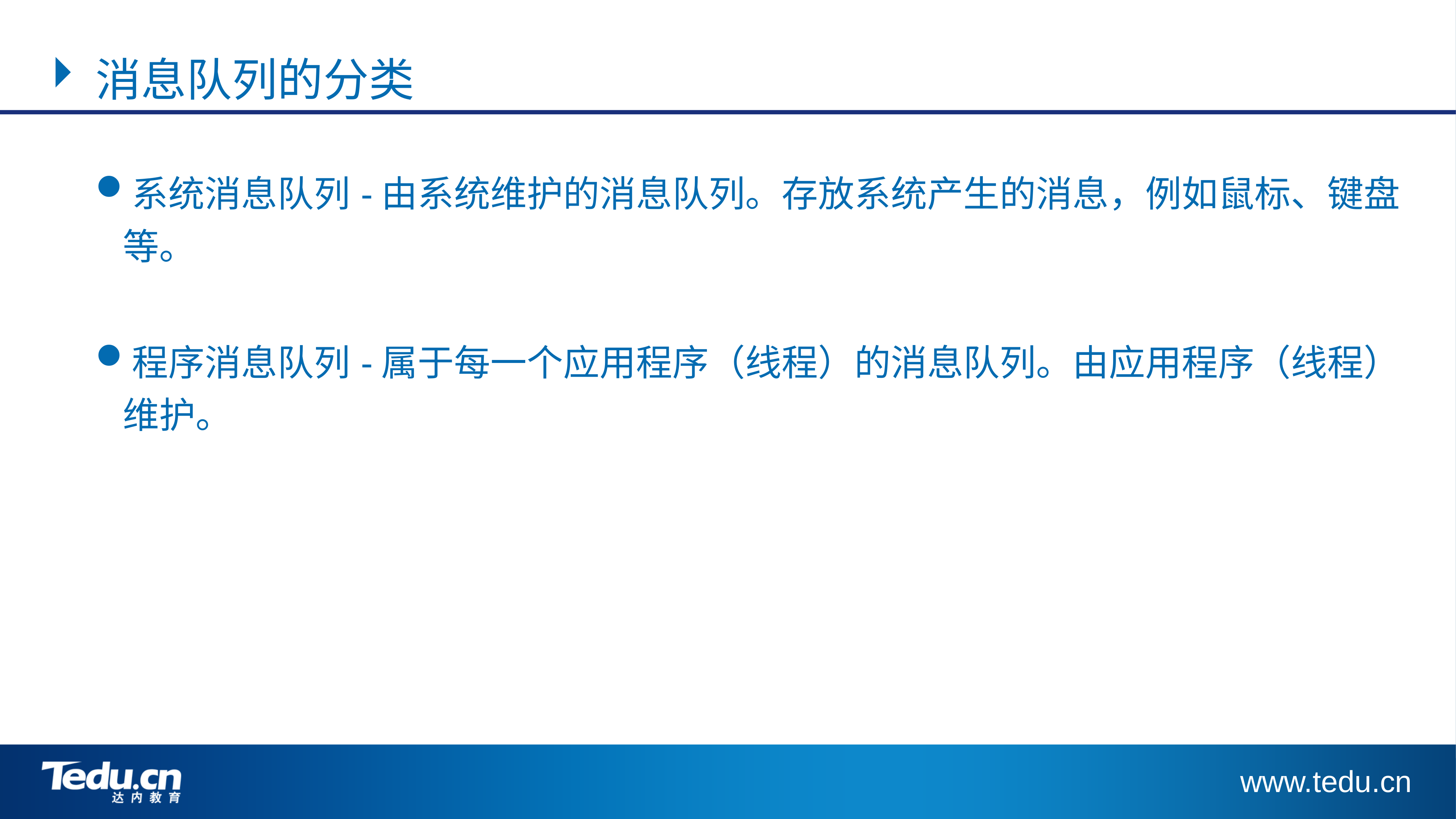

消息队列的分类
系统消息队列-由系统维护的消息队列。存放系统产生的消息，例如鼠标、键盘等。

程序消息队列-属于每一个应用程序（线程）的消息队列。由应用程序（线程）维护。